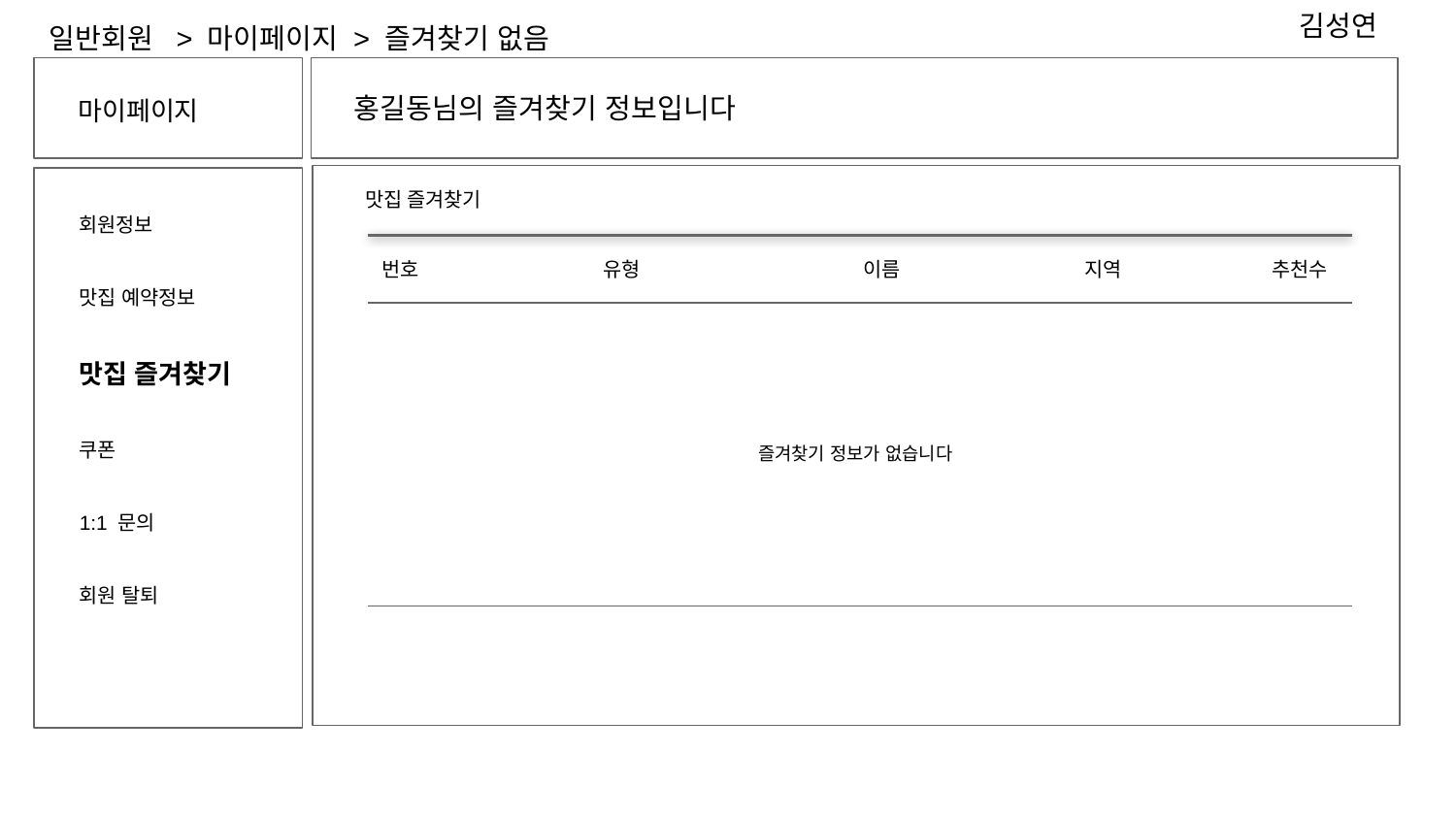

김성연
일반회원  > 마이페이지 > 즐겨찾기 없음

홍길동님의 즐겨찾기 정보입니다

마이페이지

맛집 즐겨찾기
회원정보

맛집 예약정보

맛집 즐겨찾기

쿠폰

1:1 문의

회원 탈퇴
번호                                 유형                                        이름                                 지역                           추천수
즐겨찾기 정보가 없습니다